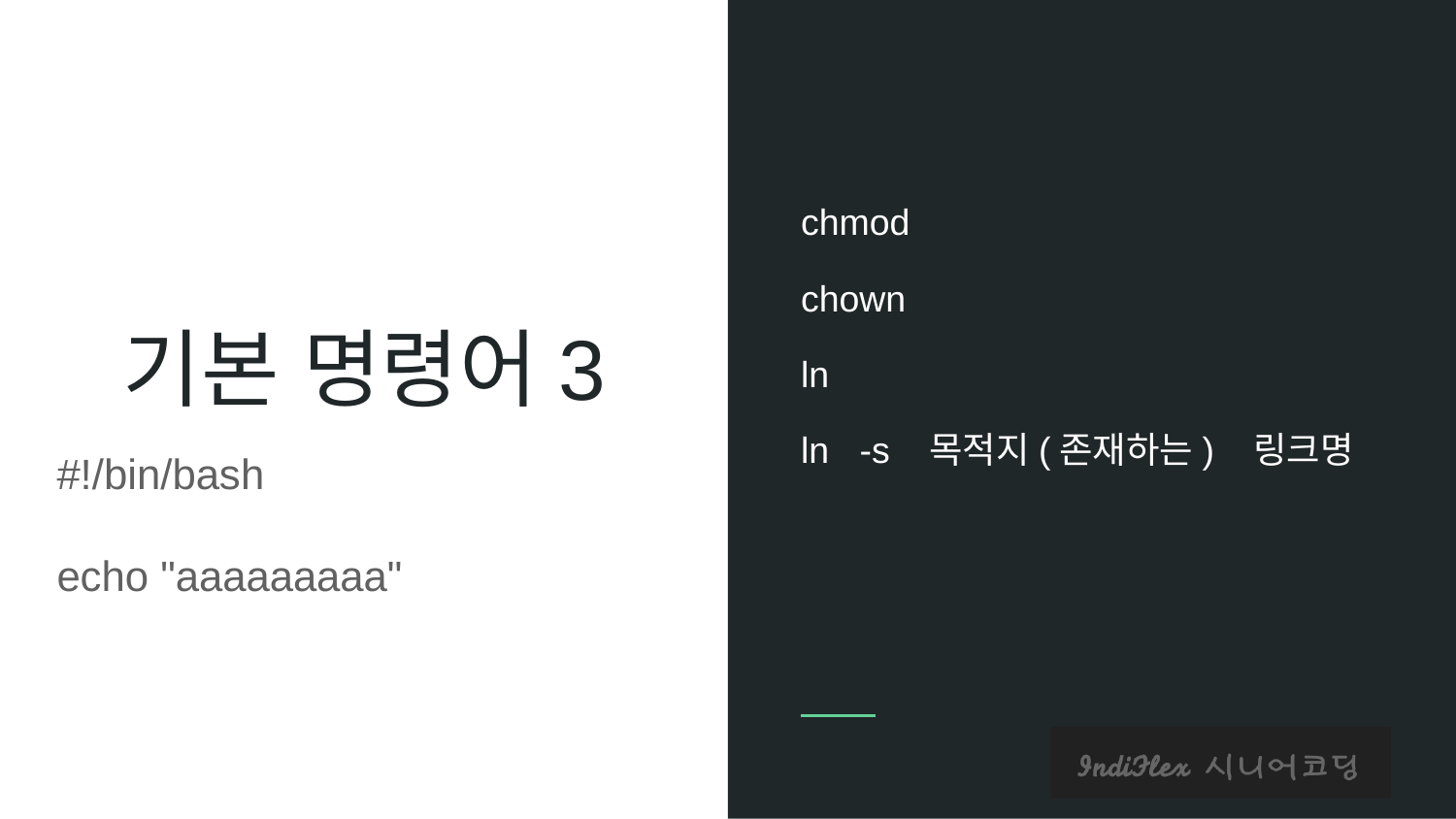

chmod
chown
ln
ln   -s   목적지(존재하는)   링크명

# 기본 명령어3
#!/bin/bash
echo "aaaaaaaaa"